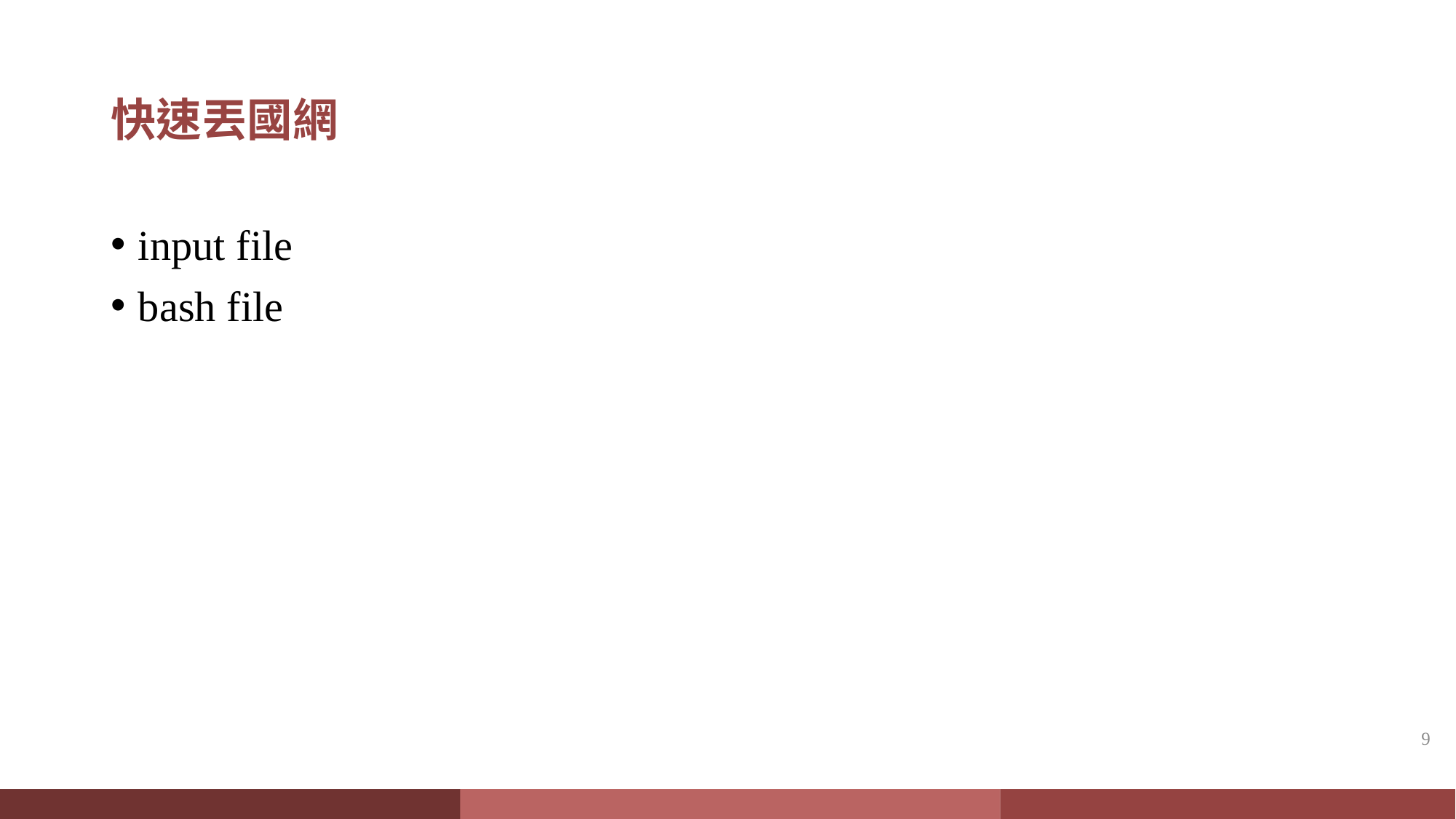

# 快速丟國網
input file
bash file
9